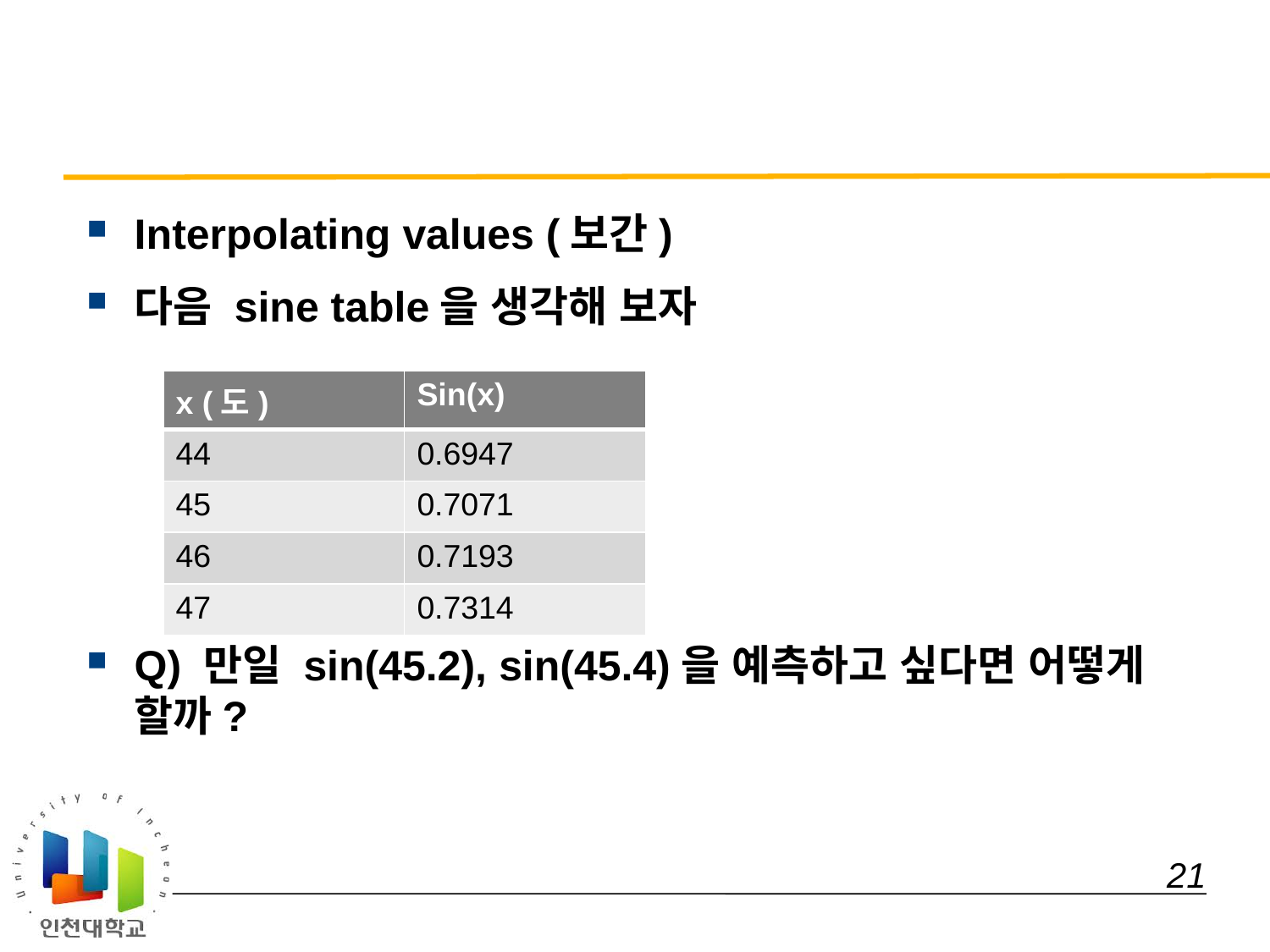

#
Interpolating values (보간)
다음 sine table을 생각해 보자

Q) 만일 sin(45.2), sin(45.4)을 예측하고 싶다면 어떻게 할까?

| x (도) | Sin(x) |
| --- | --- |
| 44 | 0.6947 |
| 45 | 0.7071 |
| 46 | 0.7193 |
| 47 | 0.7314 |
 21